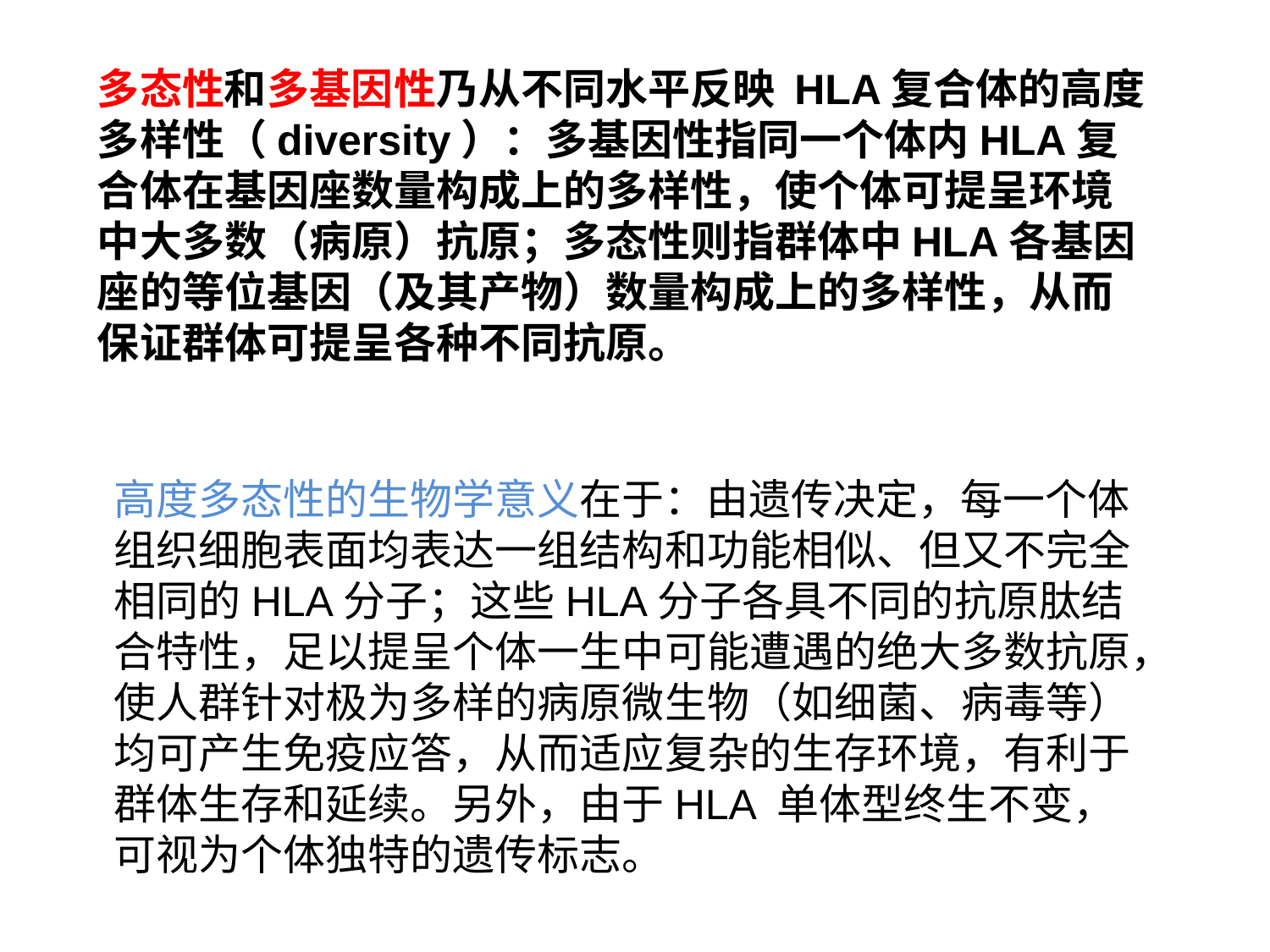

多态性和多基因性乃从不同水平反映 HLA复合体的高度多样性（diversity）：多基因性指同一个体内HLA复合体在基因座数量构成上的多样性，使个体可提呈环境中大多数（病原）抗原；多态性则指群体中HLA各基因座的等位基因（及其产物）数量构成上的多样性，从而保证群体可提呈各种不同抗原。
高度多态性的生物学意义在于：由遗传决定，每一个体组织细胞表面均表达一组结构和功能相似、但又不完全相同的HLA分子；这些HLA分子各具不同的抗原肽结合特性，足以提呈个体一生中可能遭遇的绝大多数抗原，使人群针对极为多样的病原微生物（如细菌、病毒等）均可产生免疫应答，从而适应复杂的生存环境，有利于群体生存和延续。另外，由于HLA 单体型终生不变，可视为个体独特的遗传标志。